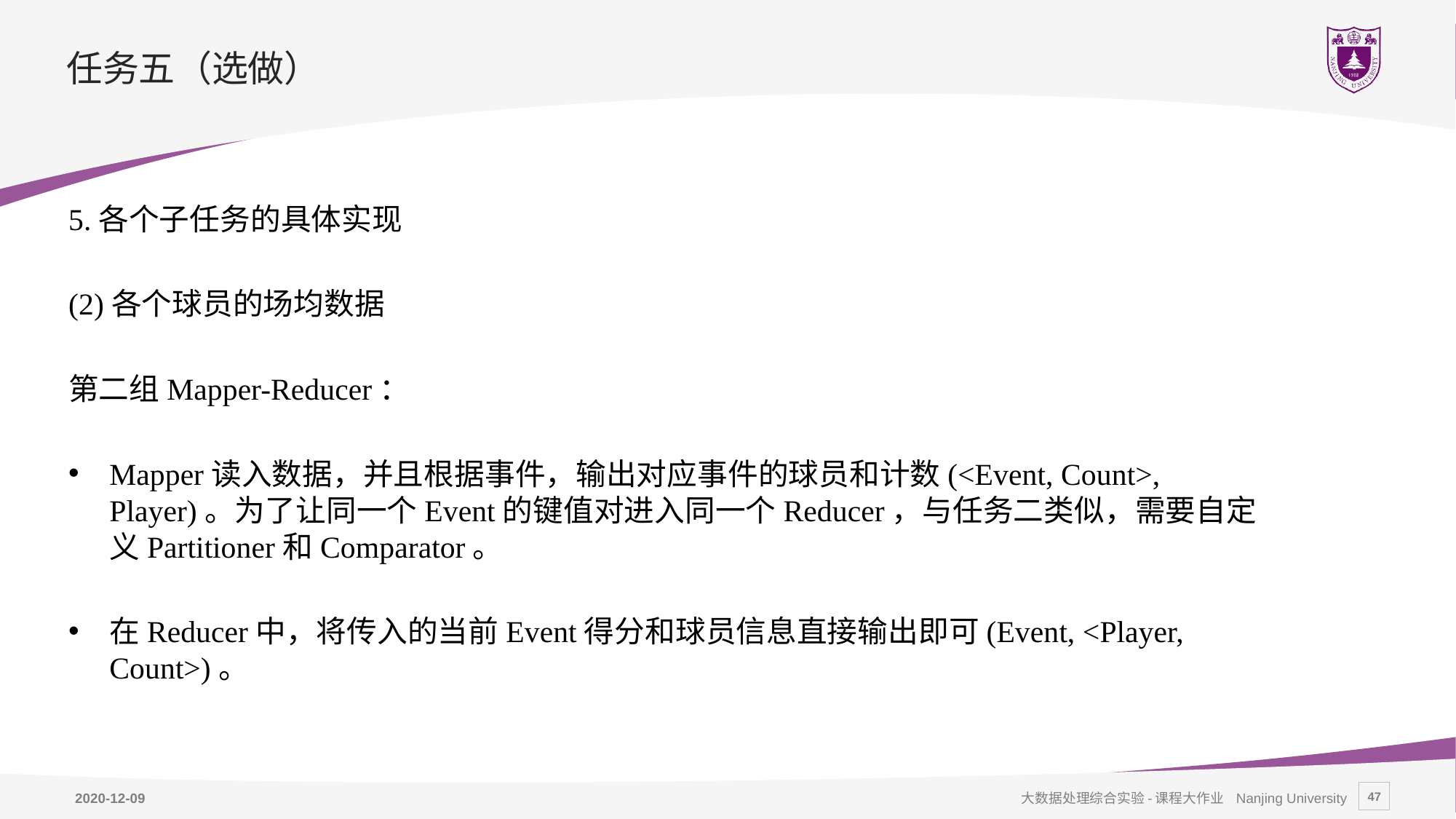

# 任务五（选做）
5.各个子任务的具体实现

(2)各个球员的场均数据

第二组Mapper-Reducer：

Mapper读入数据，并且根据事件，输出对应事件的球员和计数(<Event, Count>, Player)。为了让同一个Event的键值对进入同一个Reducer，与任务二类似，需要自定义Partitioner和Comparator。

在Reducer中，将传入的当前Event得分和球员信息直接输出即可(Event, <Player, Count>)。